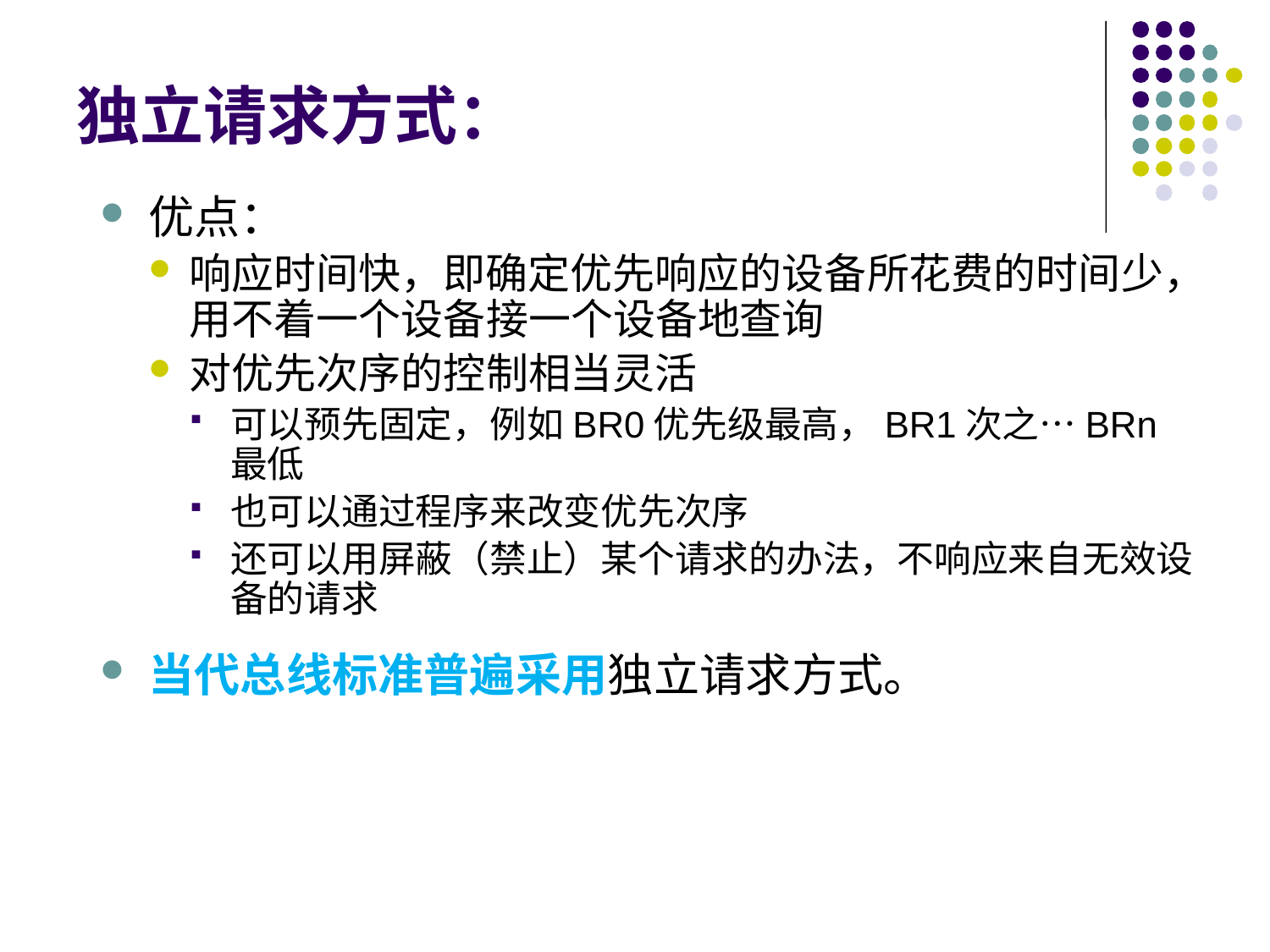

# 独立请求方式：
优点：
响应时间快，即确定优先响应的设备所花费的时间少，用不着一个设备接一个设备地查询
对优先次序的控制相当灵活
可以预先固定，例如BR0优先级最高，BR1次之…BRn最低
也可以通过程序来改变优先次序
还可以用屏蔽（禁止）某个请求的办法，不响应来自无效设备的请求
当代总线标准普遍采用独立请求方式。

49